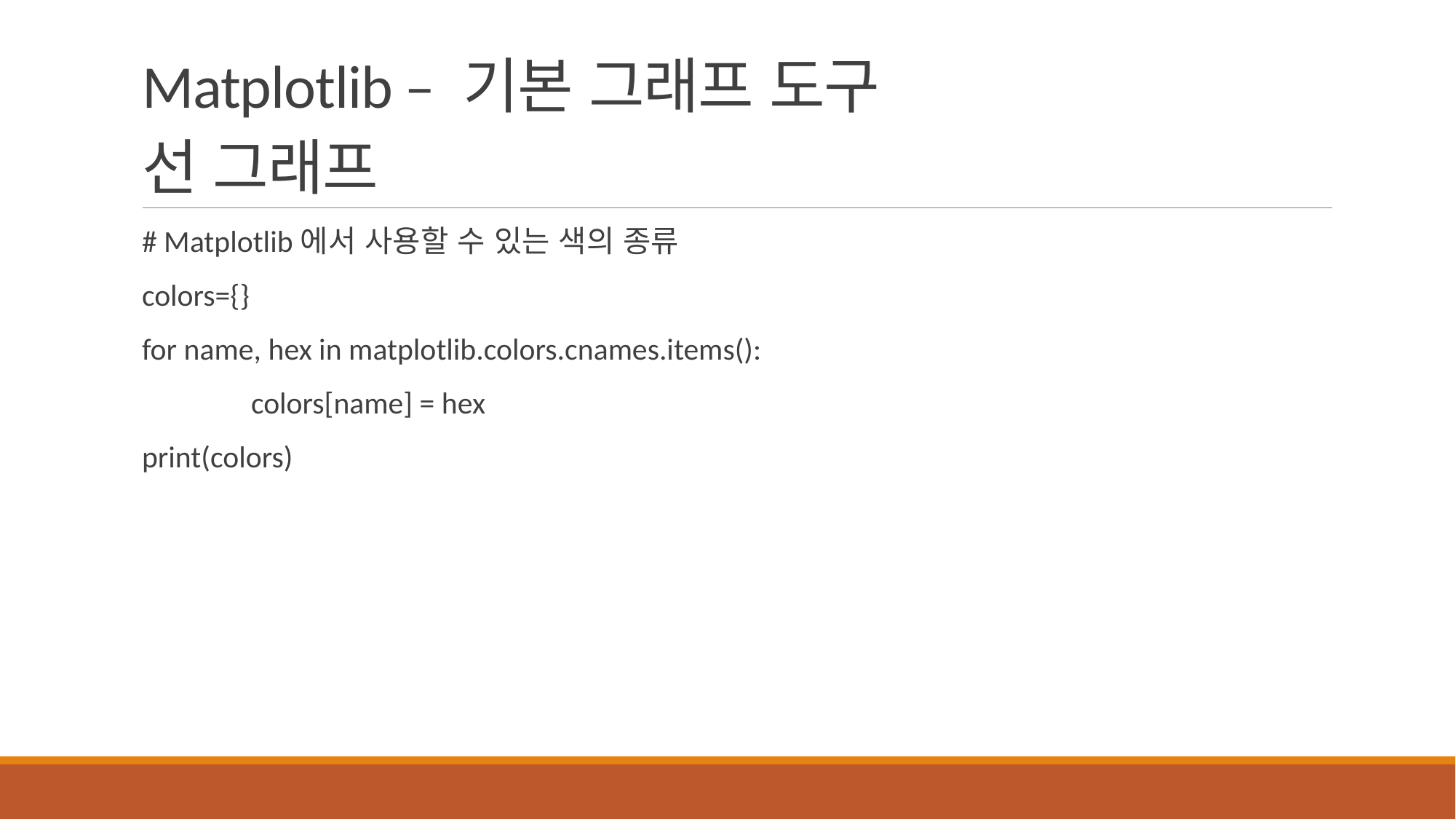

# Matplotlib – 기본 그래프 도구 선 그래프
# Matplotlib에서 사용할 수 있는 색의 종류
colors={}
for name, hex in matplotlib.colors.cnames.items():
	colors[name] = hex
print(colors)